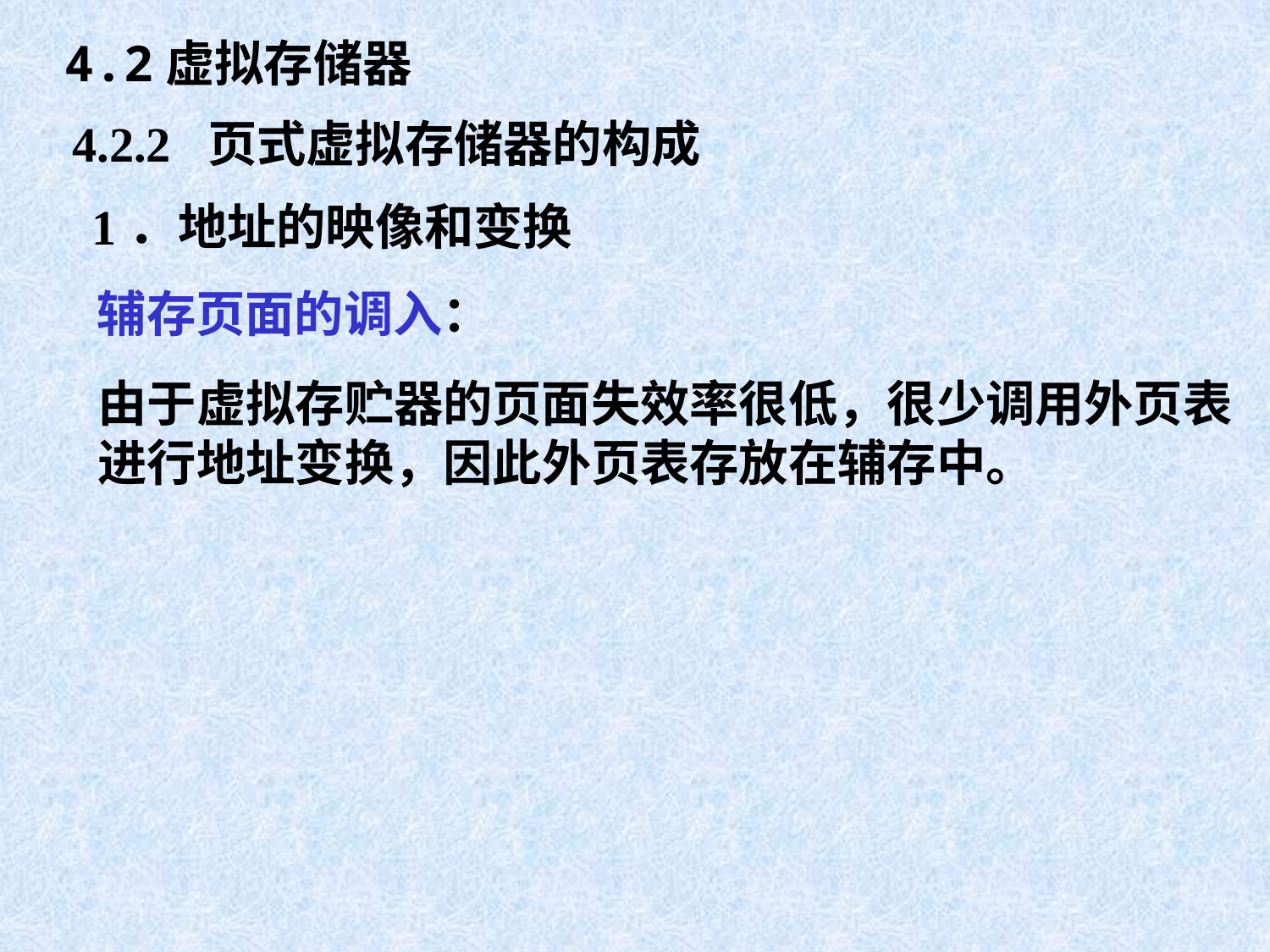

4.2虚拟存储器
4.2.2  页式虚拟存储器的构成
1．地址的映像和变换
辅存页面的调入：
由于虚拟存贮器的页面失效率很低，很少调用外页表进行地址变换，因此外页表存放在辅存中。